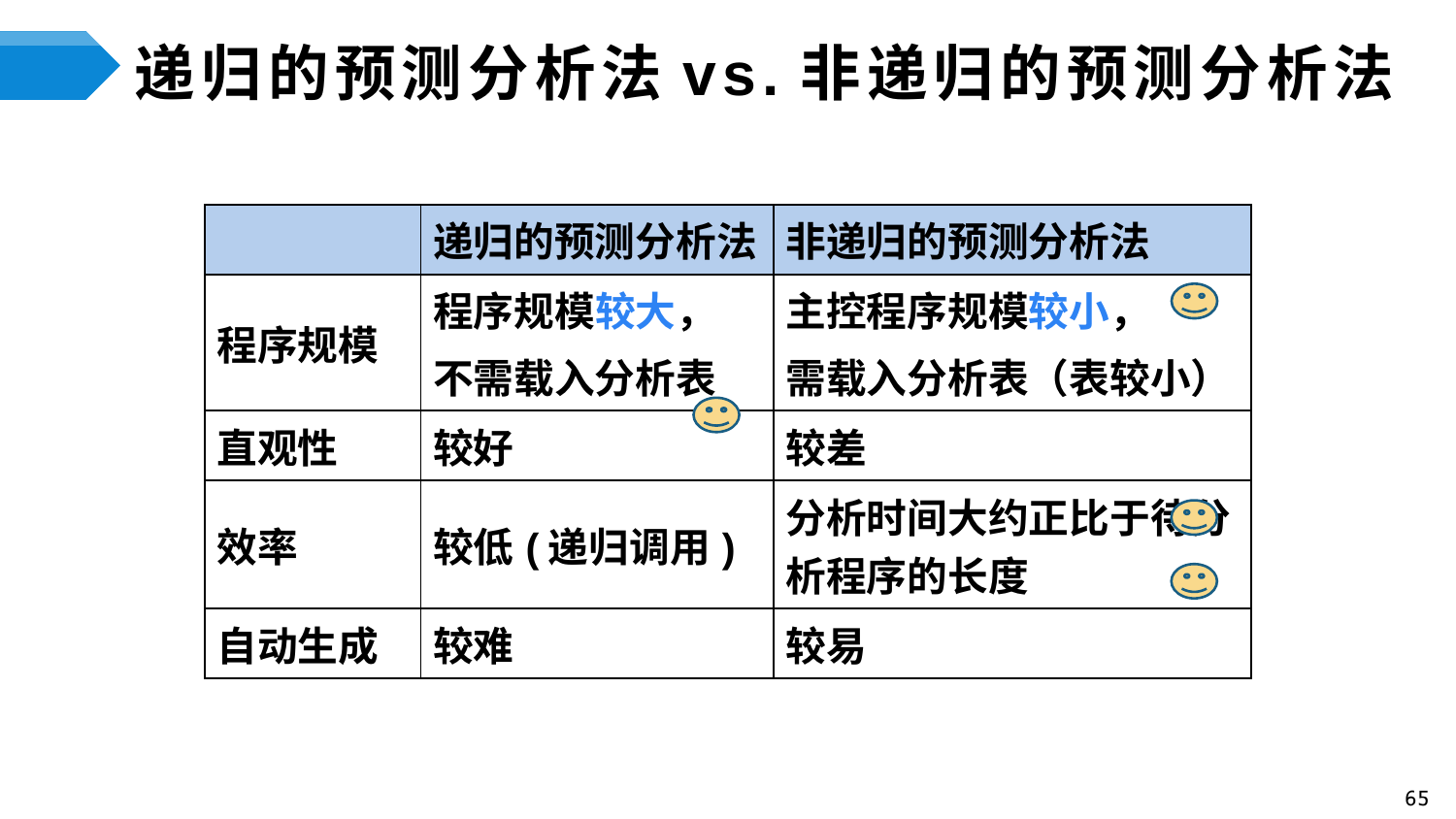

# 递归的预测分析法vs.非递归的预测分析法
|  | 递归的预测分析法 | 非递归的预测分析法 |
| --- | --- | --- |
| 程序规模 | 程序规模较大， 不需载入分析表 | 主控程序规模较小， 需载入分析表（表较小） |
| 直观性 | 较好 | 较差 |
| 效率 | 较低(递归调用) | 分析时间大约正比于待分析程序的长度 |
| 自动生成 | 较难 | 较易 |

65